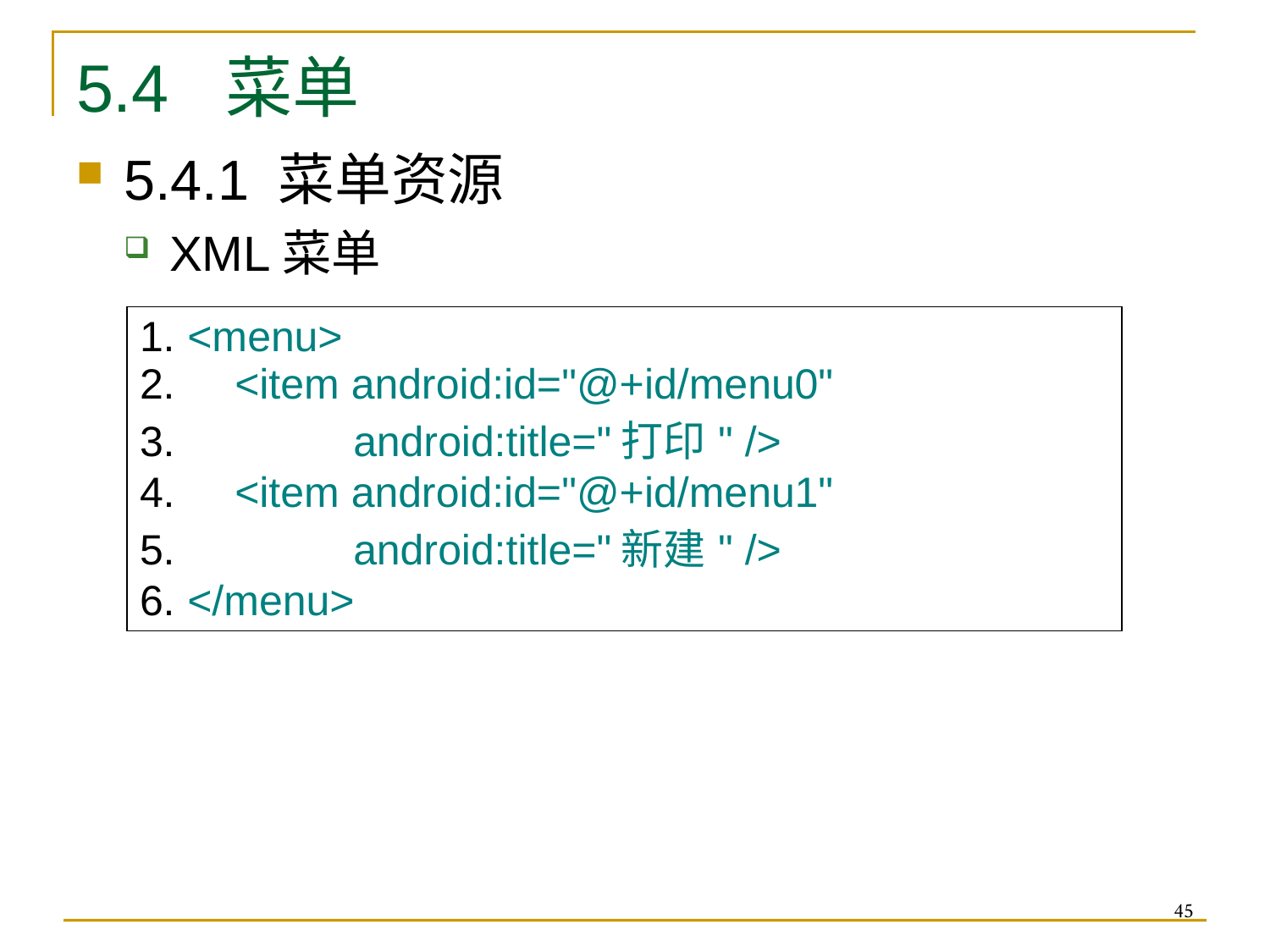

# 5.4 菜单
5.4.1 菜单资源
XML菜单
| <menu> <item android:id="@+id/menu0" android:title="打印" /> <item android:id="@+id/menu1" android:title="新建" /> </menu> |
| --- |
45